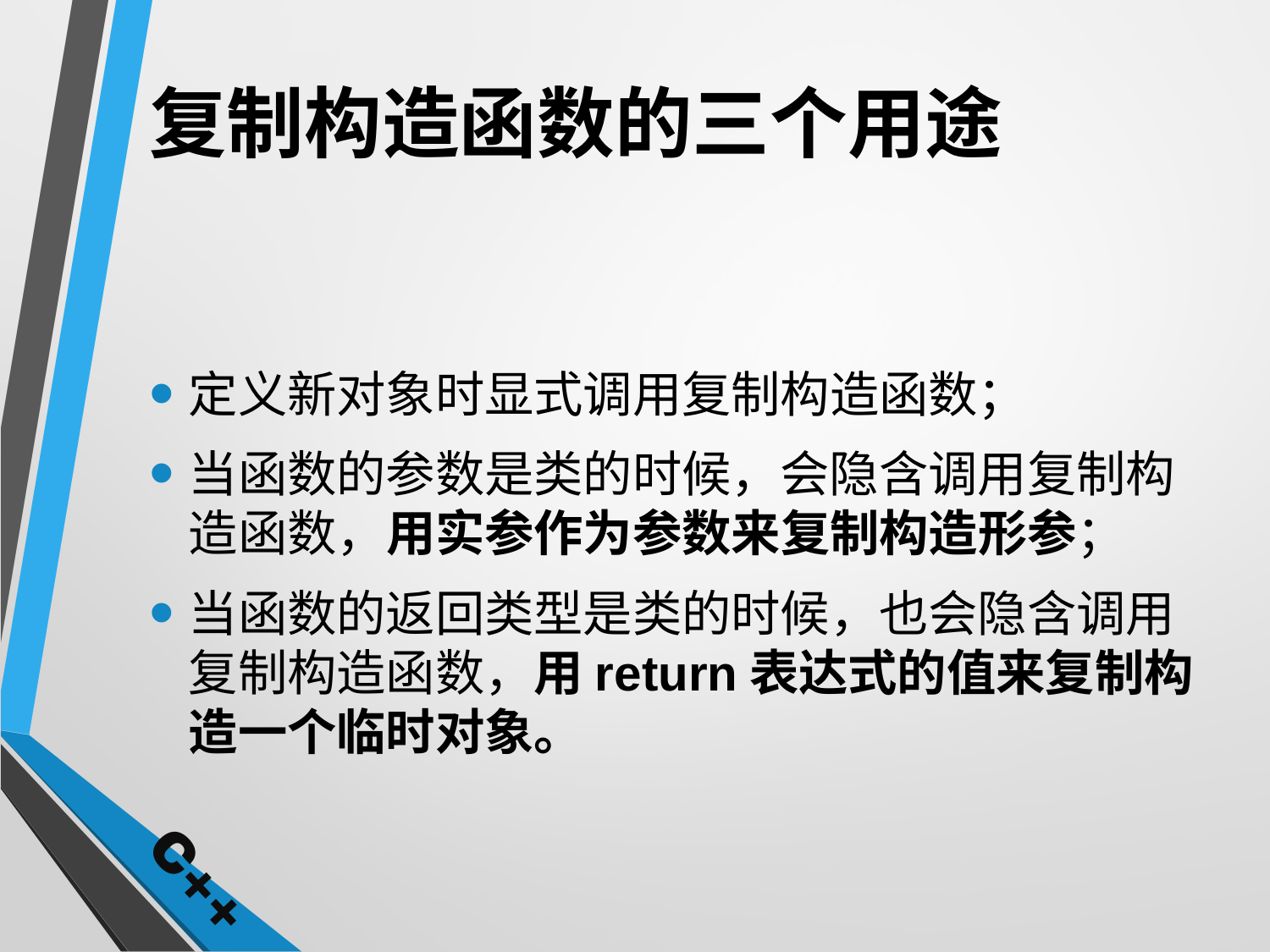

# 复制构造函数的三个用途
定义新对象时显式调用复制构造函数；
当函数的参数是类的时候，会隐含调用复制构造函数，用实参作为参数来复制构造形参；
当函数的返回类型是类的时候，也会隐含调用复制构造函数，用return表达式的值来复制构造一个临时对象。